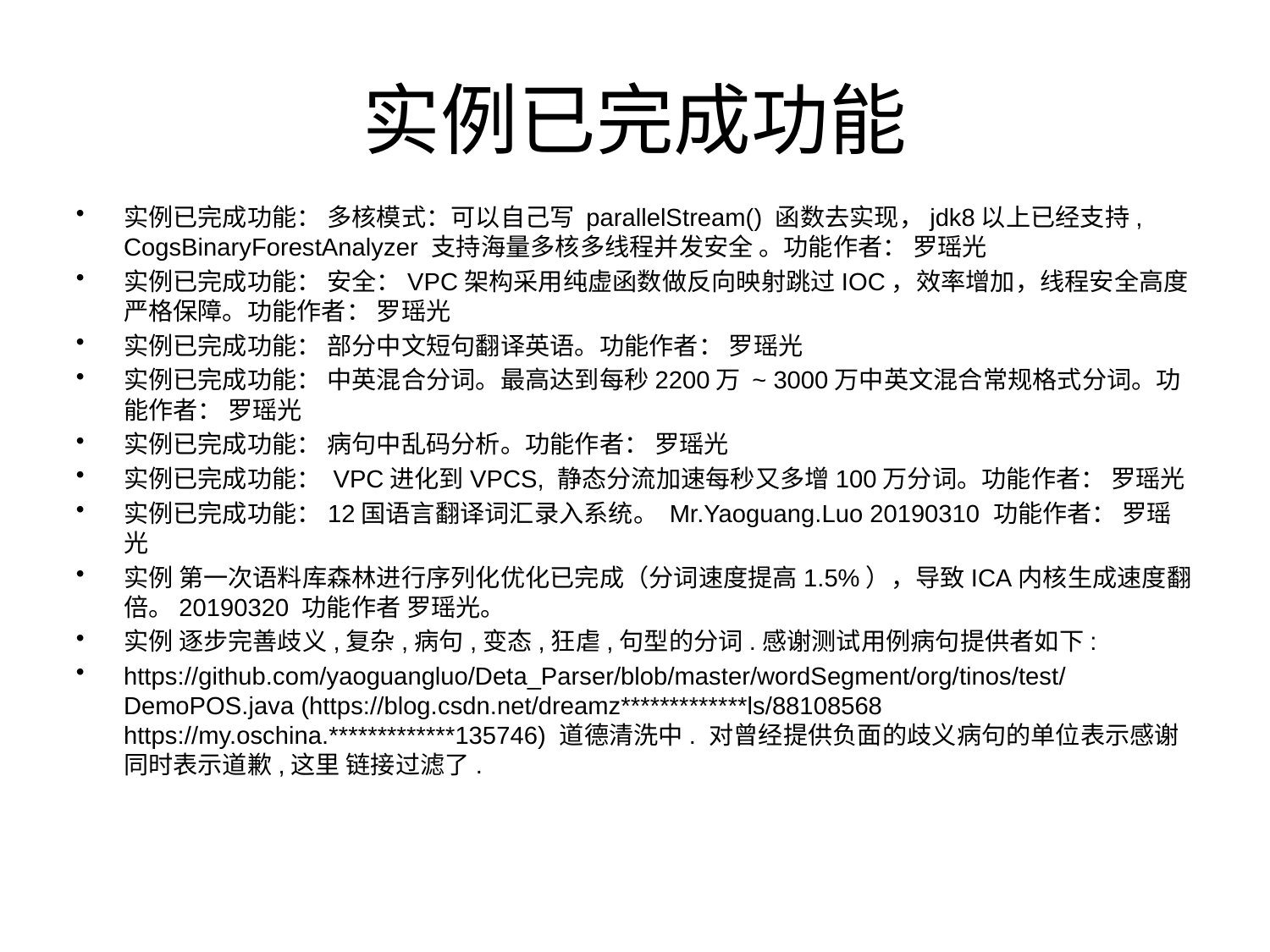

# 实例已完成功能
实例已完成功能： 多核模式：可以自己写 parallelStream() 函数去实现，jdk8以上已经支持, CogsBinaryForestAnalyzer 支持海量多核多线程并发安全 。功能作者： 罗瑶光
实例已完成功能： 安全：VPC架构采用纯虚函数做反向映射跳过IOC，效率增加，线程安全高度严格保障。功能作者： 罗瑶光
实例已完成功能： 部分中文短句翻译英语。功能作者： 罗瑶光
实例已完成功能： 中英混合分词。最高达到每秒2200万 ~ 3000万中英文混合常规格式分词。功能作者： 罗瑶光
实例已完成功能： 病句中乱码分析。功能作者： 罗瑶光
实例已完成功能： VPC进化到VPCS, 静态分流加速每秒又多增100万分词。功能作者： 罗瑶光
实例已完成功能：12国语言翻译词汇录入系统。 Mr.Yaoguang.Luo 20190310 功能作者： 罗瑶光
实例 第一次语料库森林进行序列化优化已完成（分词速度提高1.5%），导致ICA内核生成速度翻倍。20190320 功能作者 罗瑶光。
实例 逐步完善歧义,复杂,病句,变态,狂虐,句型的分词.感谢测试用例病句提供者如下:
https://github.com/yaoguangluo/Deta_Parser/blob/master/wordSegment/org/tinos/test/DemoPOS.java (https://blog.csdn.net/dreamz*************ls/88108568 https://my.oschina.*************135746) 道德清洗中. 对曾经提供负面的歧义病句的单位表示感谢 同时表示道歉,这里 链接过滤了.